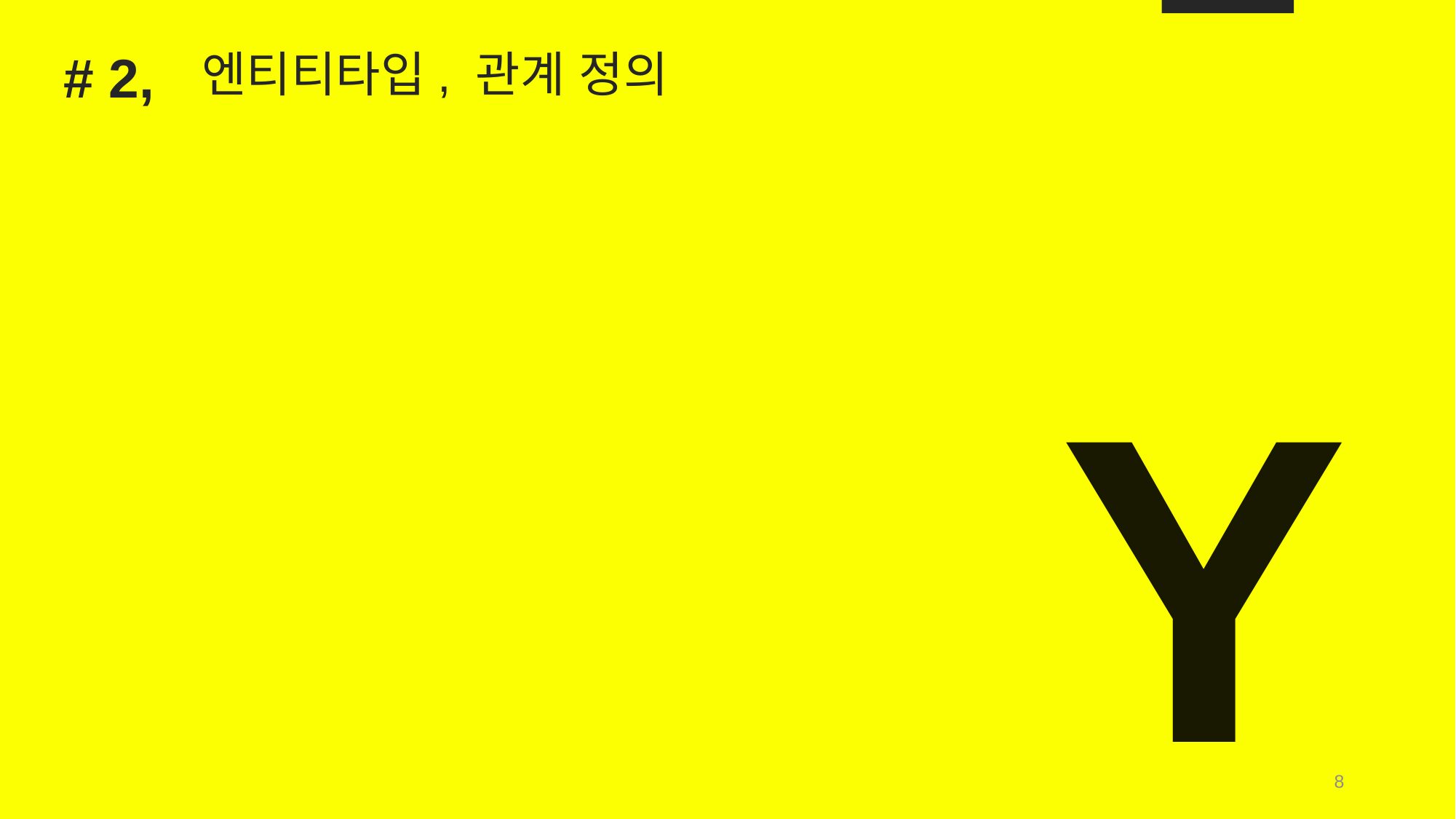

# 2,
엔티티타입, 관계 정의
Y
8